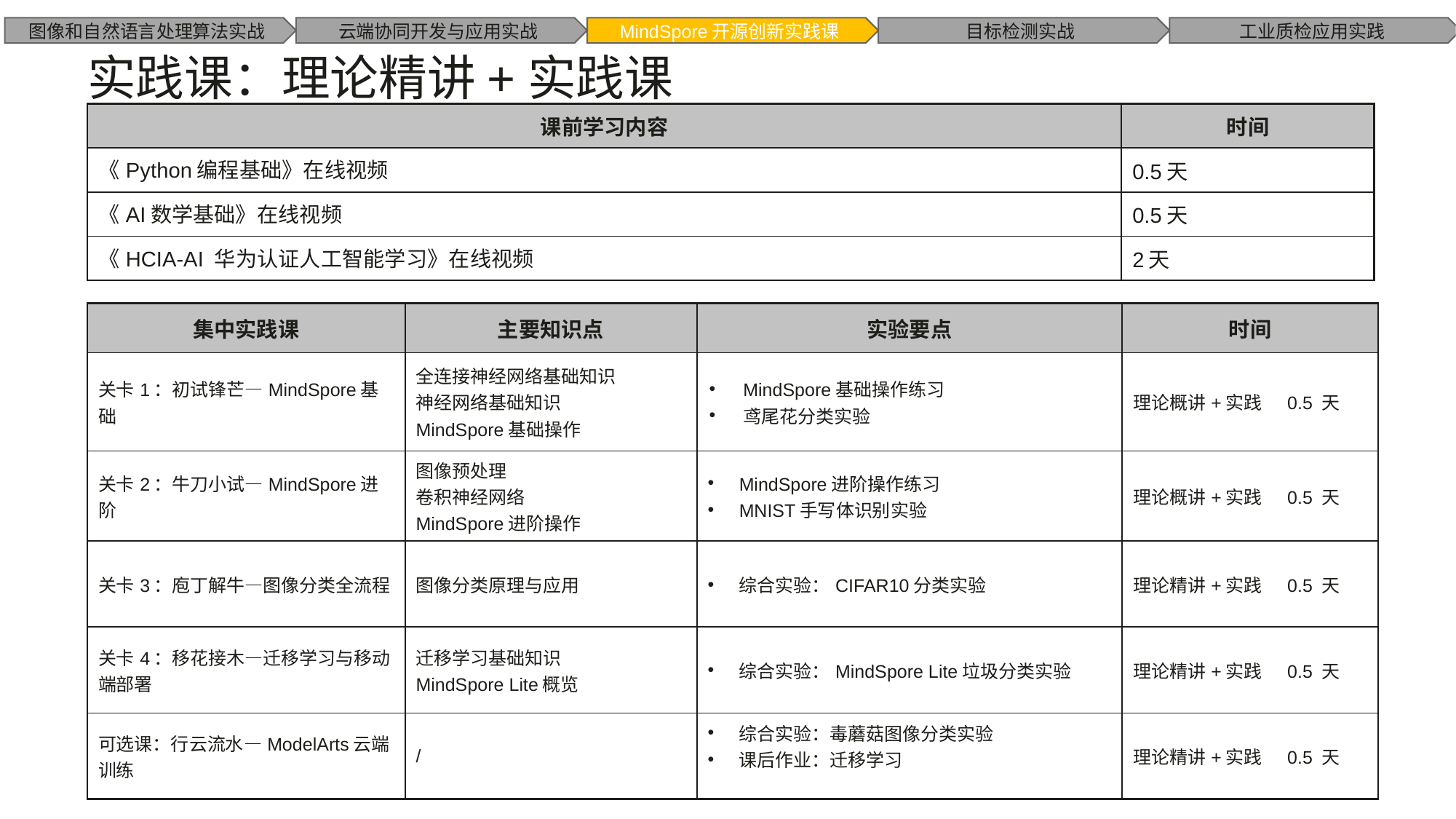

图像和自然语言处理算法实战
目标检测实战
云端协同开发与应用实战
MindSpore开源创新实践课
工业质检应用实践
# 实践课：理论精讲+实践课
| 课前学习内容 | 时间 |
| --- | --- |
| 《Python编程基础》在线视频 | 0.5天 |
| 《AI数学基础》在线视频 | 0.5天 |
| 《HCIA-AI 华为认证人工智能学习》在线视频 | 2天 |
| 集中实践课 | 主要知识点 | 实验要点 | 时间 |
| --- | --- | --- | --- |
| 关卡1：初试锋芒—MindSpore基础 | 全连接神经网络基础知识 神经网络基础知识 MindSpore基础操作 | MindSpore基础操作练习 鸢尾花分类实验 | 理论概讲+实践 0.5 天 |
| 关卡2：牛刀小试—MindSpore进阶 | 图像预处理 卷积神经网络 MindSpore进阶操作 | MindSpore进阶操作练习 MNIST手写体识别实验 | 理论概讲+实践 0.5 天 |
| 关卡3：庖丁解牛—图像分类全流程 | 图像分类原理与应用 | 综合实验：CIFAR10分类实验 | 理论精讲+实践 0.5 天 |
| 关卡4：移花接木—迁移学习与移动端部署 | 迁移学习基础知识 MindSpore Lite概览 | 综合实验：MindSpore Lite垃圾分类实验 | 理论精讲+实践 0.5 天 |
| 可选课：行云流水—ModelArts云端训练 | / | 综合实验：毒蘑菇图像分类实验 课后作业：迁移学习 | 理论精讲+实践 0.5 天 |